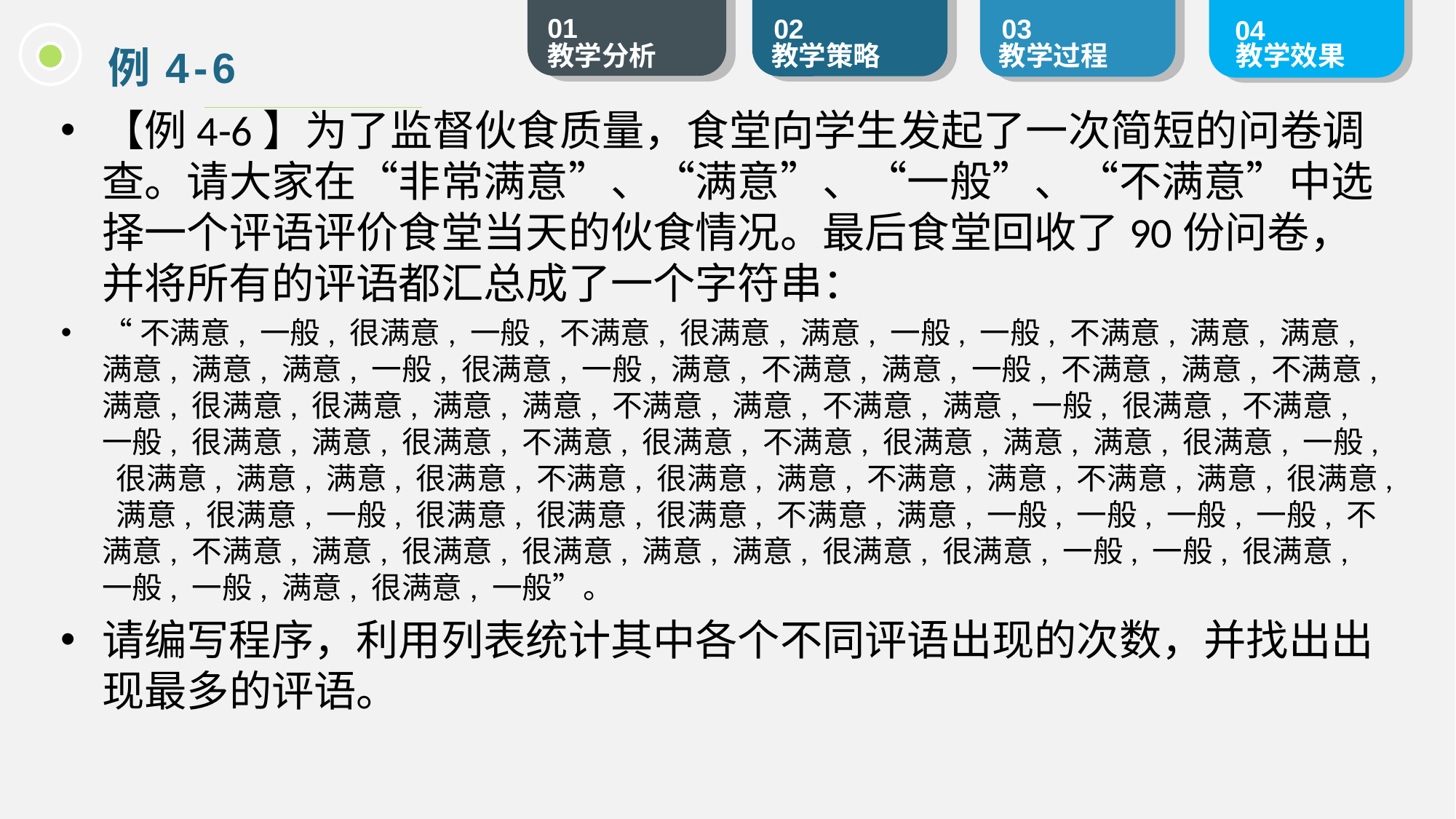

例4-6
【例4-6】为了监督伙食质量，食堂向学生发起了一次简短的问卷调查。请大家在“非常满意”、“满意”、“一般”、“不满意”中选择一个评语评价食堂当天的伙食情况。最后食堂回收了90份问卷，并将所有的评语都汇总成了一个字符串：
“不满意, 一般, 很满意, 一般, 不满意, 很满意, 满意, 一般, 一般, 不满意, 满意, 满意, 满意, 满意, 满意, 一般, 很满意, 一般, 满意, 不满意, 满意, 一般, 不满意, 满意, 不满意, 满意, 很满意, 很满意, 满意, 满意, 不满意, 满意, 不满意, 满意, 一般, 很满意, 不满意, 一般, 很满意, 满意, 很满意, 不满意, 很满意, 不满意, 很满意, 满意, 满意, 很满意, 一般, 很满意, 满意, 满意, 很满意, 不满意, 很满意, 满意, 不满意, 满意, 不满意, 满意, 很满意, 满意, 很满意, 一般, 很满意, 很满意, 很满意, 不满意, 满意, 一般, 一般, 一般, 一般, 不满意, 不满意, 满意, 很满意, 很满意, 满意, 满意, 很满意, 很满意, 一般, 一般, 很满意, 一般, 一般, 满意, 很满意, 一般”。
请编写程序，利用列表统计其中各个不同评语出现的次数，并找出出现最多的评语。